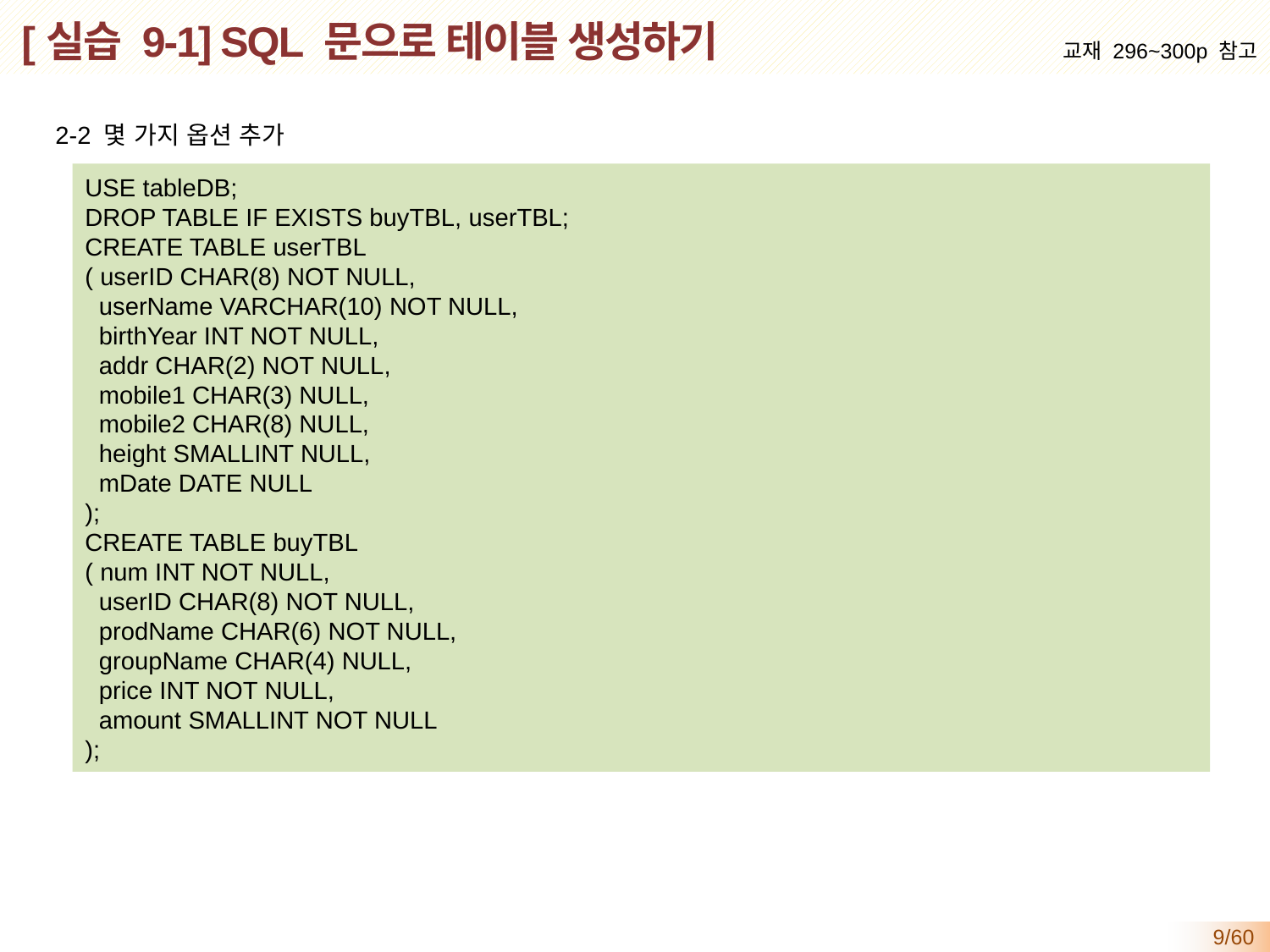

# [실습 9-1] SQL 문으로 테이블 생성하기
교재 296~300p 참고
   2-2 몇 가지 옵션 추가
USE tableDB;
DROP TABLE IF EXISTS buyTBL, userTBL;
CREATE TABLE userTBL
( userID CHAR(8) NOT NULL,
  userName VARCHAR(10) NOT NULL,
  birthYear INT NOT NULL,
  addr CHAR(2) NOT NULL,
  mobile1 CHAR(3) NULL,
  mobile2 CHAR(8) NULL,
  height SMALLINT NULL,
  mDate DATE NULL
);
CREATE TABLE buyTBL
( num INT NOT NULL,
  userID CHAR(8) NOT NULL,
  prodName CHAR(6) NOT NULL,
  groupName CHAR(4) NULL,
  price INT NOT NULL,
  amount SMALLINT NOT NULL
);